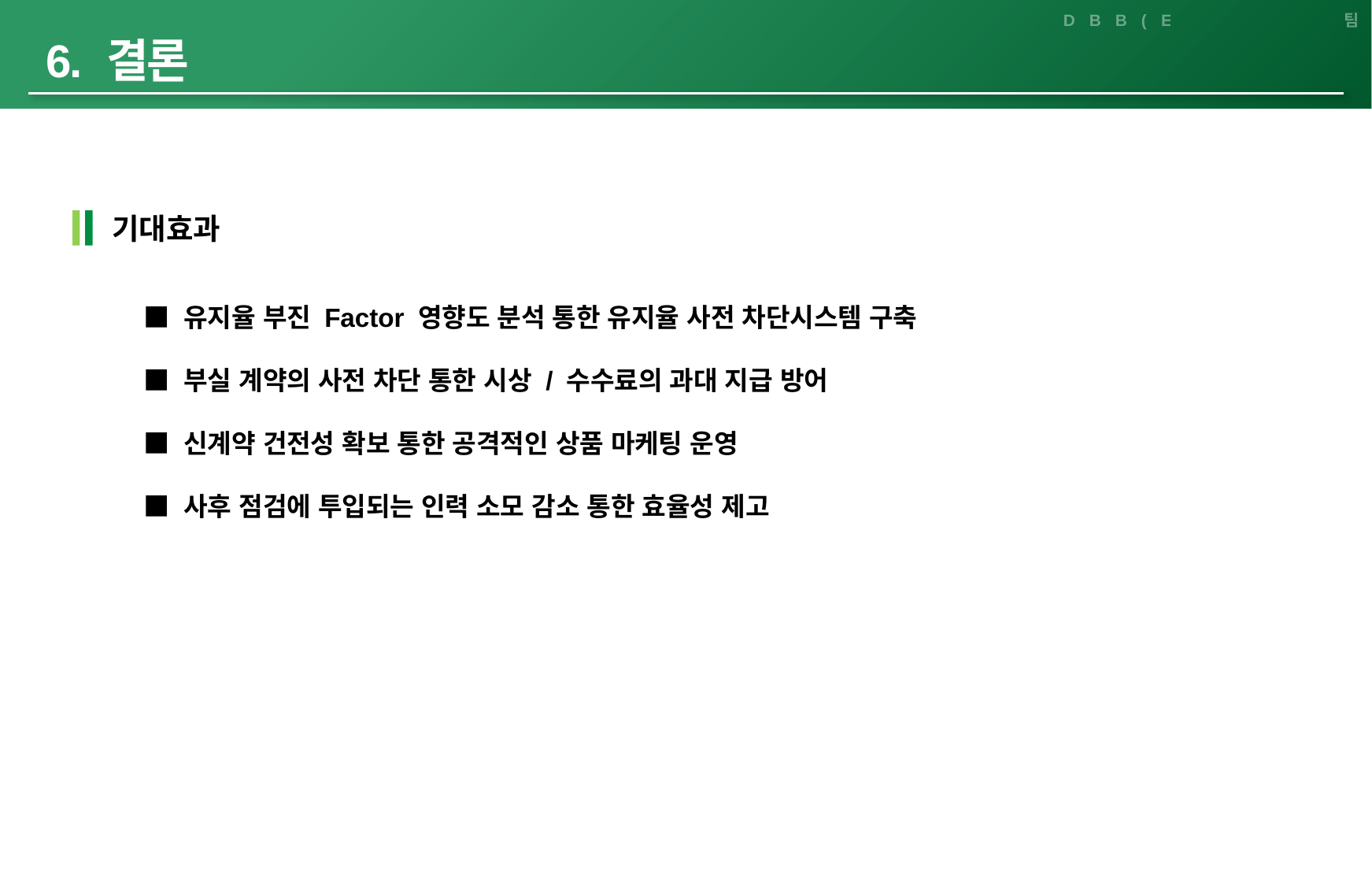

DBB(Expert)3팀
6. 결론
기대효과

■ 유지율 부진 Factor 영향도 분석 통한 유지율 사전 차단시스템 구축
■ 부실 계약의 사전 차단 통한 시상 / 수수료의 과대 지급 방어
■ 신계약 건전성 확보 통한 공격적인 상품 마케팅 운영
■ 사후 점검에 투입되는 인력 소모 감소 통한 효율성 제고